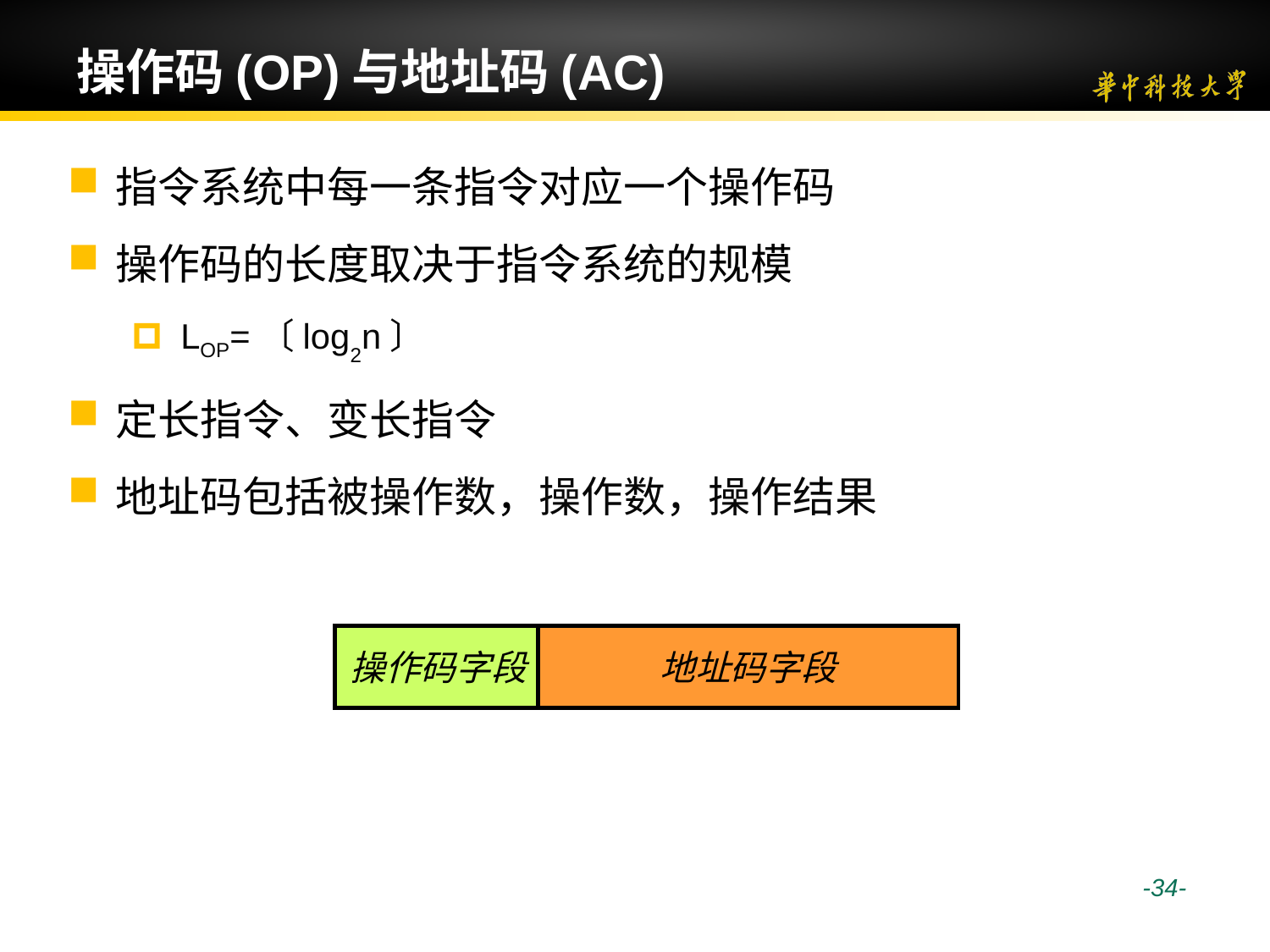

# 操作码(OP)与地址码(AC)
指令系统中每一条指令对应一个操作码
操作码的长度取决于指令系统的规模
LOP=〔log2n〕
定长指令、变长指令
地址码包括被操作数，操作数，操作结果
操作码字段
地址码字段
 -34-